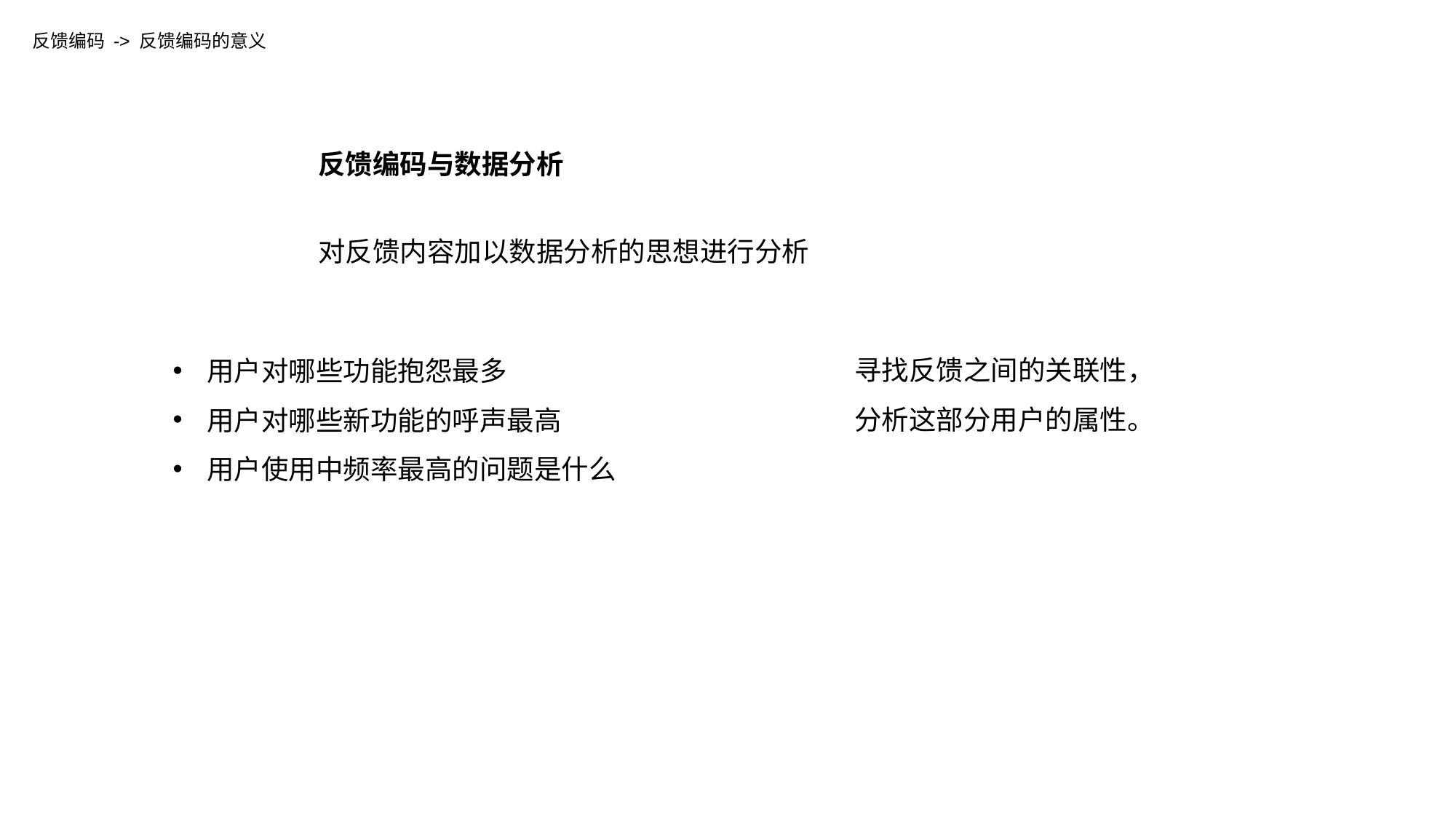

反馈编码 -> 反馈编码的意义
反馈编码与数据分析
对反馈内容加以数据分析的思想进行分析
寻找反馈之间的关联性，
分析这部分用户的属性。
用户对哪些功能抱怨最多
用户对哪些新功能的呼声最高
用户使用中频率最高的问题是什么